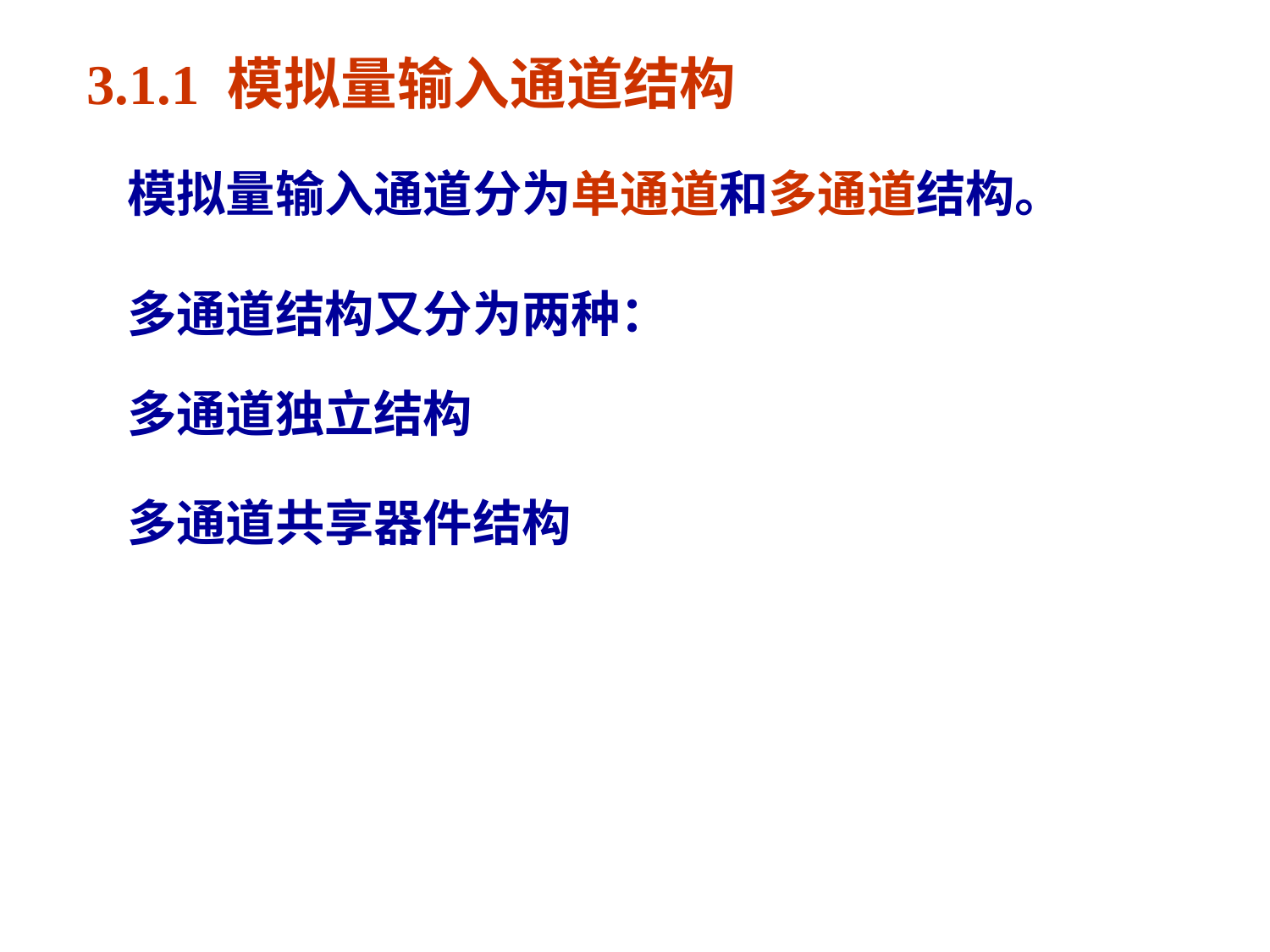

3.1.1 模拟量输入通道结构
模拟量输入通道分为单通道和多通道结构。
多通道结构又分为两种：
多通道独立结构
多通道共享器件结构